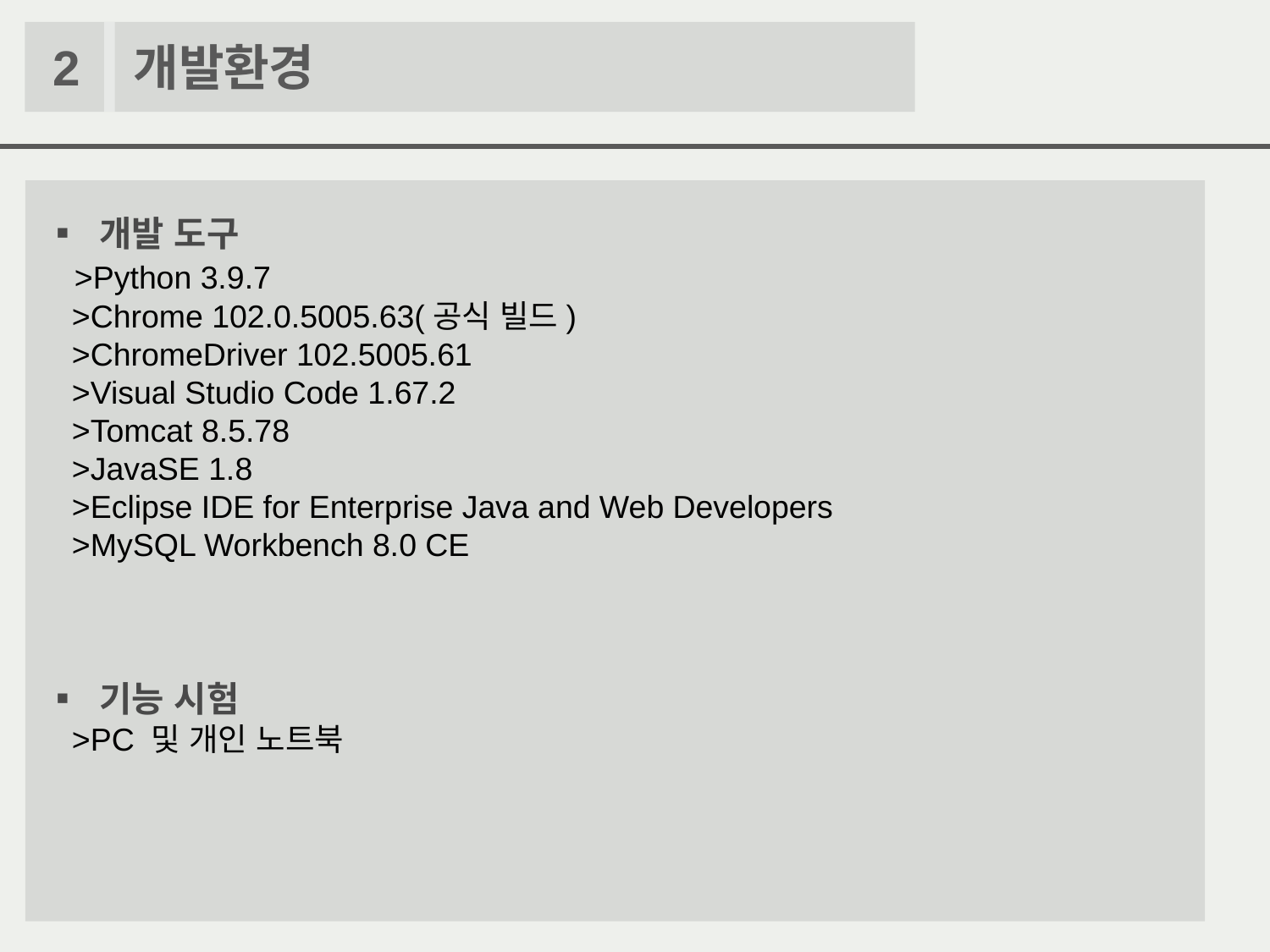

2
개발환경
▪ 개발 도구
   >Python 3.9.7
   >Chrome 102.0.5005.63(공식 빌드)
   >ChromeDriver 102.5005.61
   >Visual Studio Code 1.67.2
   >Tomcat 8.5.78
   >JavaSE 1.8
   >Eclipse IDE for Enterprise Java and Web Developers
   >MySQL Workbench 8.0 CE

▪ 기능 시험
   >PC 및 개인 노트북